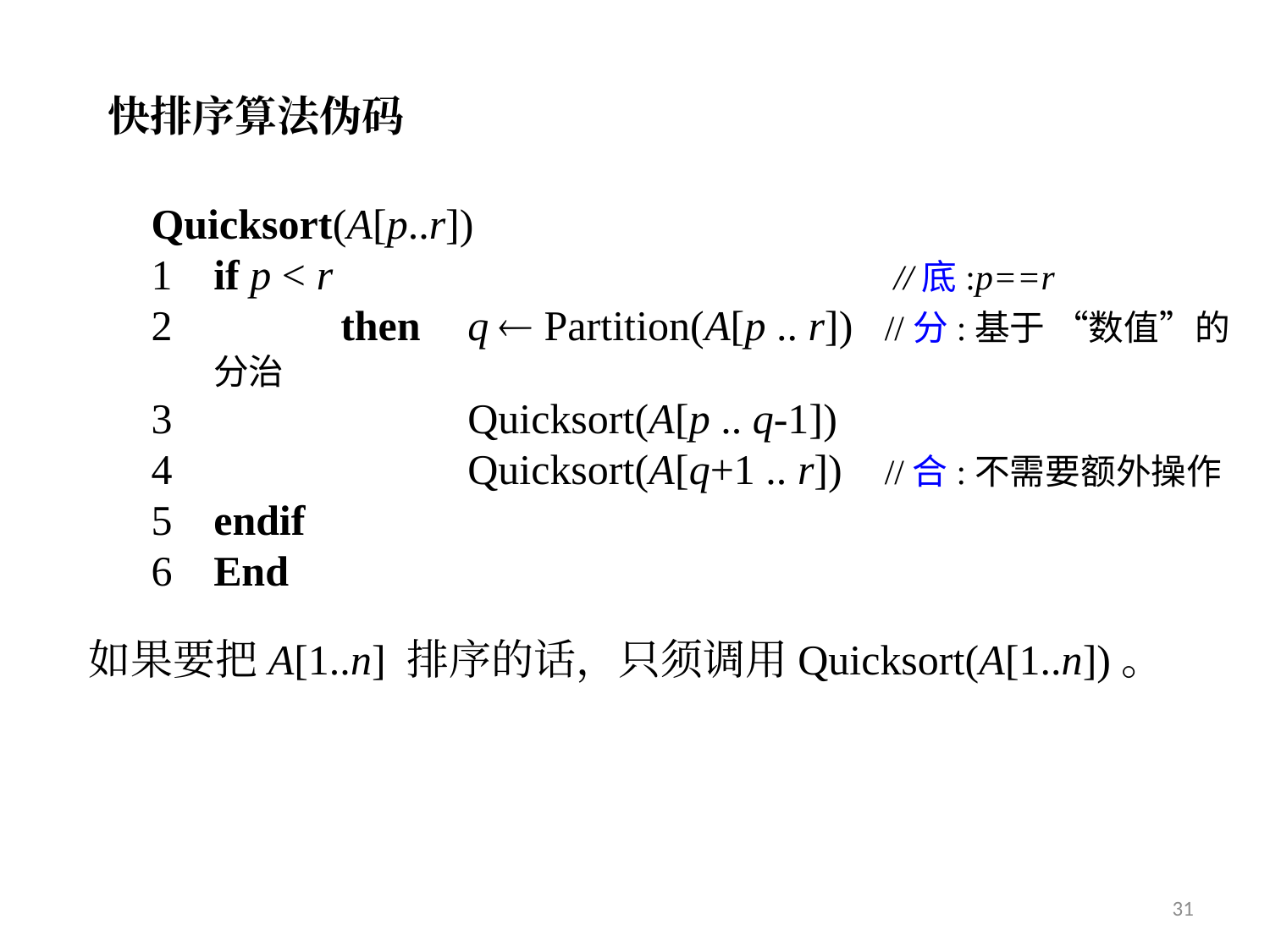

# 快排序算法伪码
Quicksort(A[p..r])
1	if p < r                                                     //底:p==r
2		then	q ← Partition(A[p .. r])   //分:基于 “数值”的分治
3 			Quicksort(A[p .. q-1])
4			Quicksort(A[q+1 .. r])    //合:不需要额外操作
5	endif
6	End

如果要把A[1..n] 排序的话，只须调用Quicksort(A[1..n])。

31